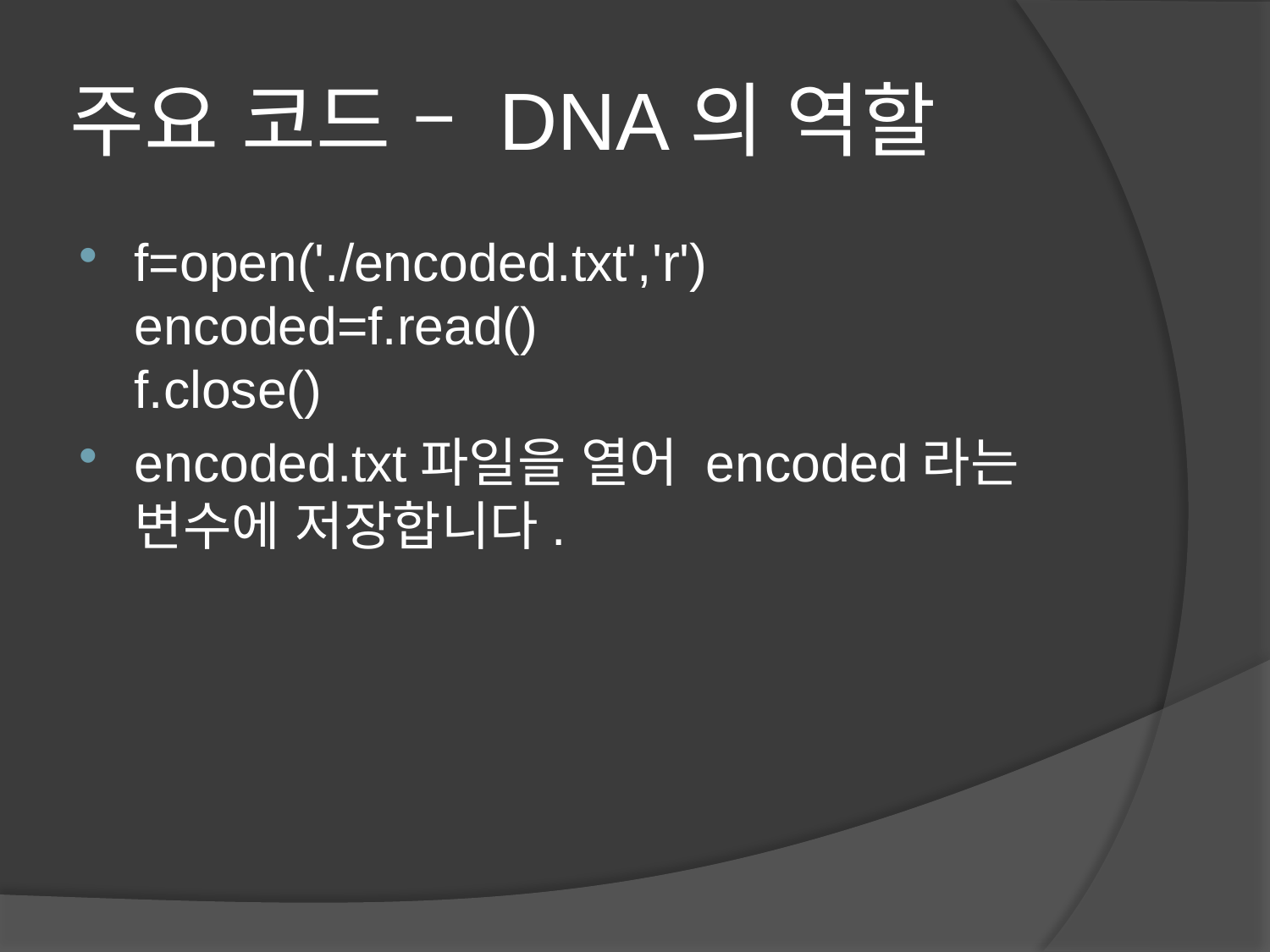

# 주요 코드 – DNA의 역할
f=open('./encoded.txt','r')
encoded=f.read()
f.close()
encoded.txt파일을 열어 encoded라는 변수에 저장합니다.